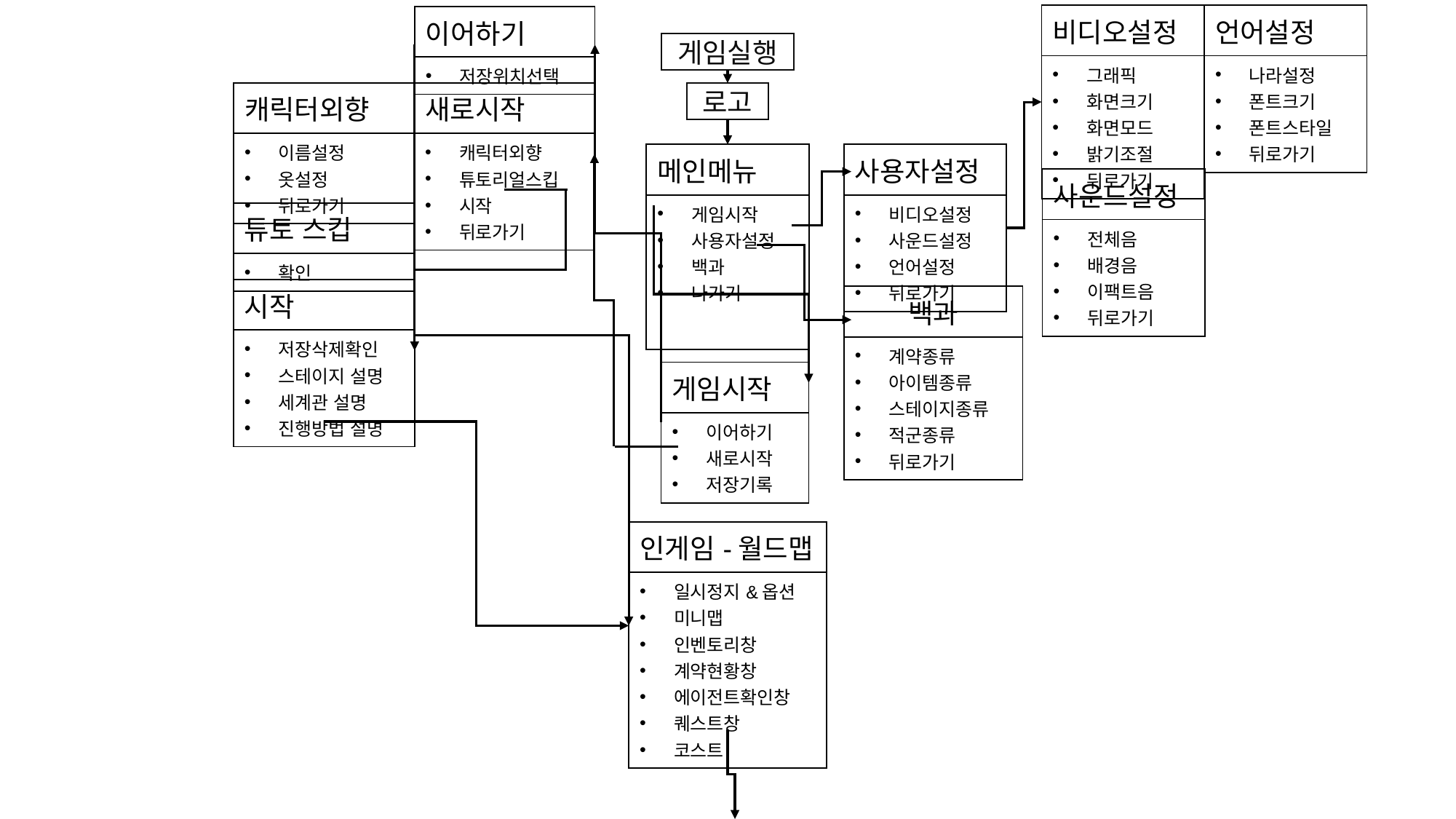

| 비디오설정 |
| --- |
| 그래픽 화면크기 화면모드 밝기조절 뒤로가기 |
| 언어설정 |
| --- |
| 나라설정 폰트크기 폰트스타일 뒤로가기 |
| 이어하기 |
| --- |
| 저장위치선택 |
게임실행
| 캐릭터외향 |
| --- |
| 이름설정 옷설정 뒤로가기 |
| 새로시작 |
| --- |
| 캐릭터외향 튜토리얼스킵 시작 뒤로가기 |
로고
| 사용자설정 |
| --- |
| 비디오설정 사운드설정 언어설정 뒤로가기 |
| 메인메뉴 |
| --- |
| 게임시작 사용자설정 백과 나가기 |
| 사운드설정 |
| --- |
| 전체음 배경음 이팩트음 뒤로가기 |
| 튜토 스킵 |
| --- |
| 확인 |
| 시작 |
| --- |
| 저장삭제확인 스테이지 설명 세계관 설명 진행방법 설명 |
| 백과 |
| --- |
| 계약종류 아이템종류 스테이지종류 적군종류 뒤로가기 |
| 게임시작 |
| --- |
| 이어하기 새로시작 저장기록 |
| 인게임-월드맵 |
| --- |
| 일시정지&옵션 미니맵 인벤토리창 계약현황창 에이전트확인창 퀘스트창 코스트 |